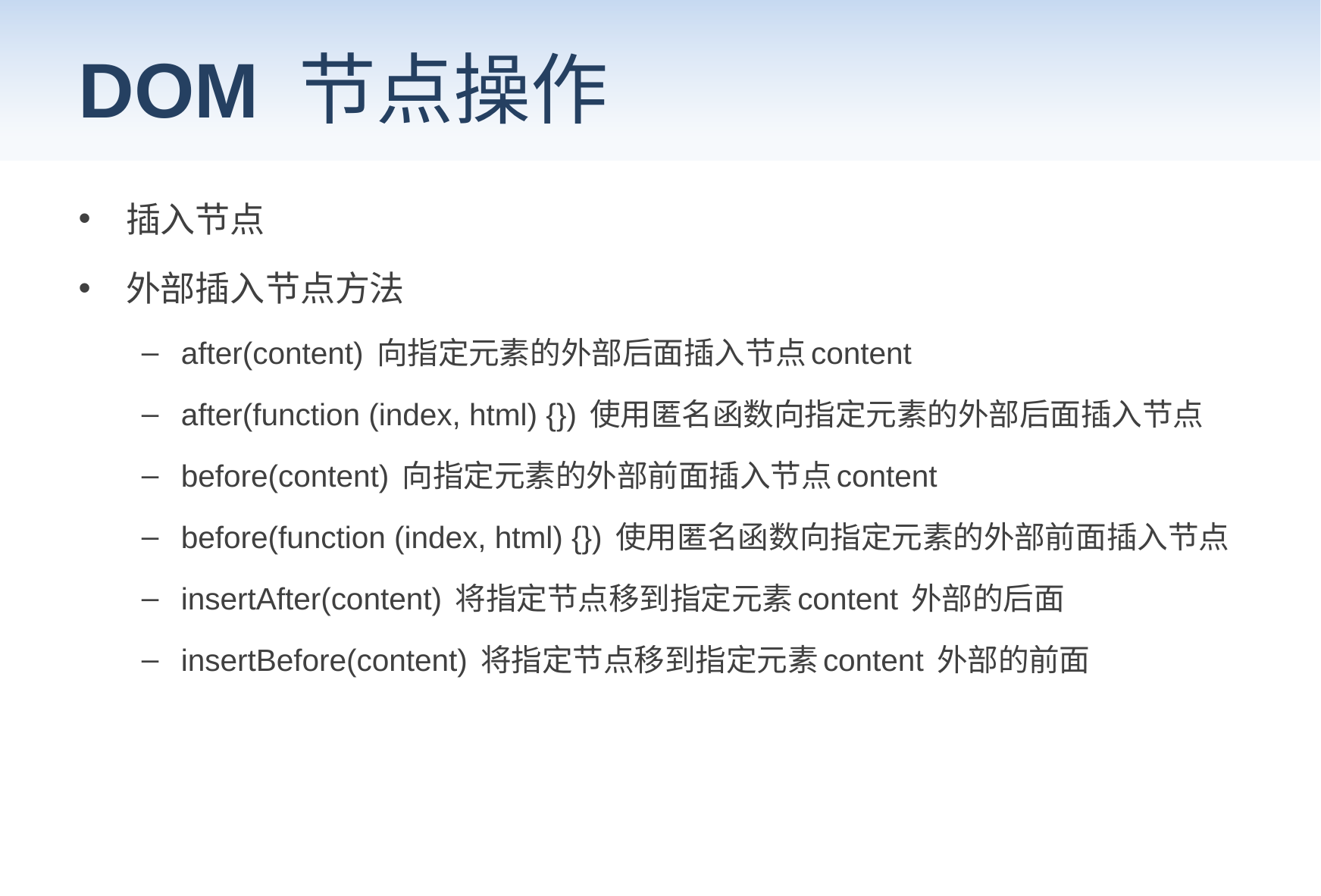

# DOM 节点操作
插入节点
外部插入节点方法
after(content) 向指定元素的外部后面插入节点content
after(function (index, html) {}) 使用匿名函数向指定元素的外部后面插入节点
before(content) 向指定元素的外部前面插入节点content
before(function (index, html) {}) 使用匿名函数向指定元素的外部前面插入节点
insertAfter(content) 将指定节点移到指定元素content 外部的后面
insertBefore(content) 将指定节点移到指定元素content 外部的前面